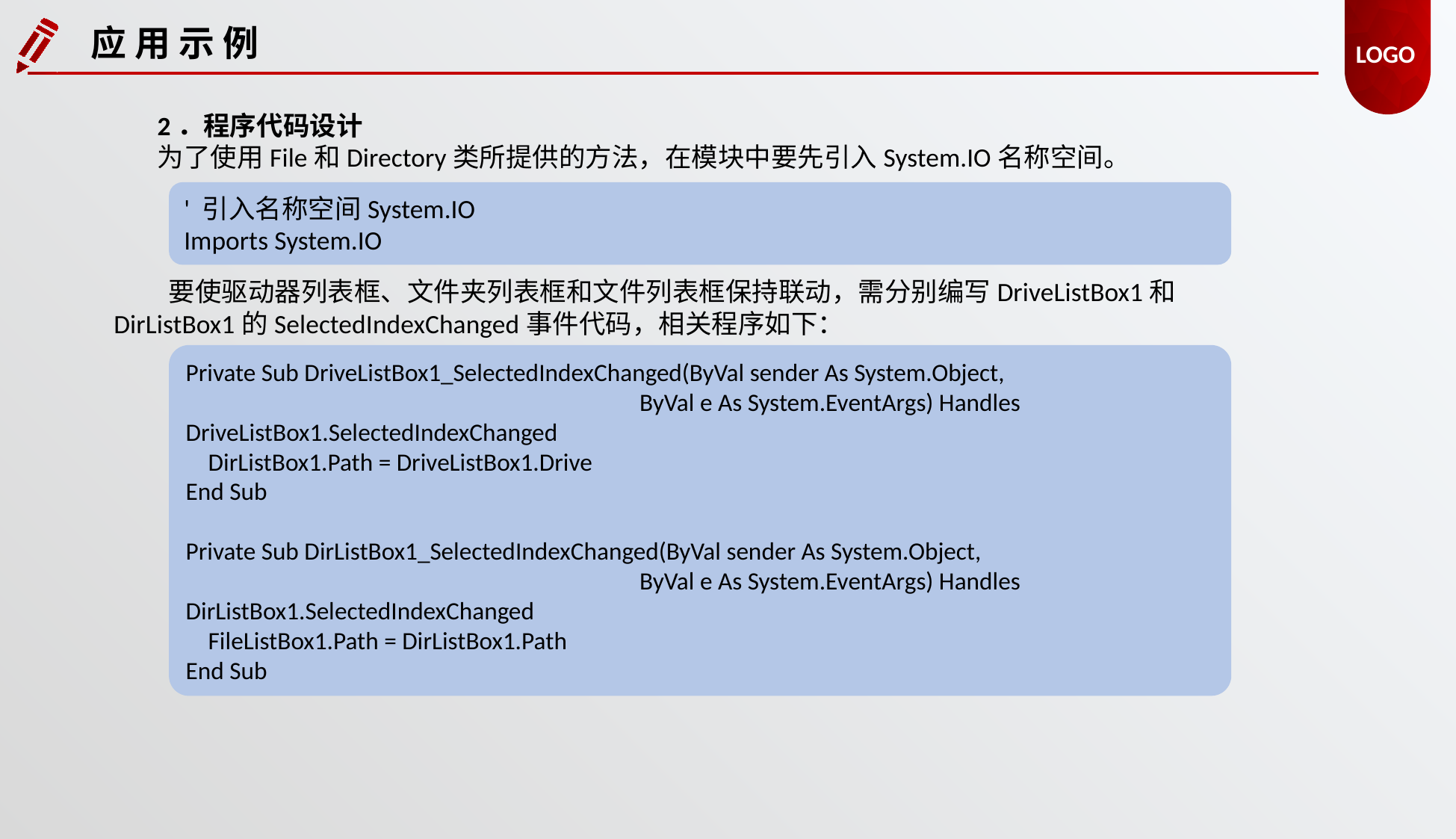

应 用 示 例
2．程序代码设计
为了使用File和Directory类所提供的方法，在模块中要先引入System.IO名称空间。
' 引入名称空间System.IO
Imports System.IO
要使驱动器列表框、文件夹列表框和文件列表框保持联动，需分别编写DriveListBox1和DirListBox1的SelectedIndexChanged事件代码，相关程序如下：
Private Sub DriveListBox1_SelectedIndexChanged(ByVal sender As System.Object,
				 ByVal e As System.EventArgs) Handles DriveListBox1.SelectedIndexChanged
    DirListBox1.Path = DriveListBox1.Drive
End Sub

Private Sub DirListBox1_SelectedIndexChanged(ByVal sender As System.Object,
				 ByVal e As System.EventArgs) Handles DirListBox1.SelectedIndexChanged
    FileListBox1.Path = DirListBox1.Path
End Sub